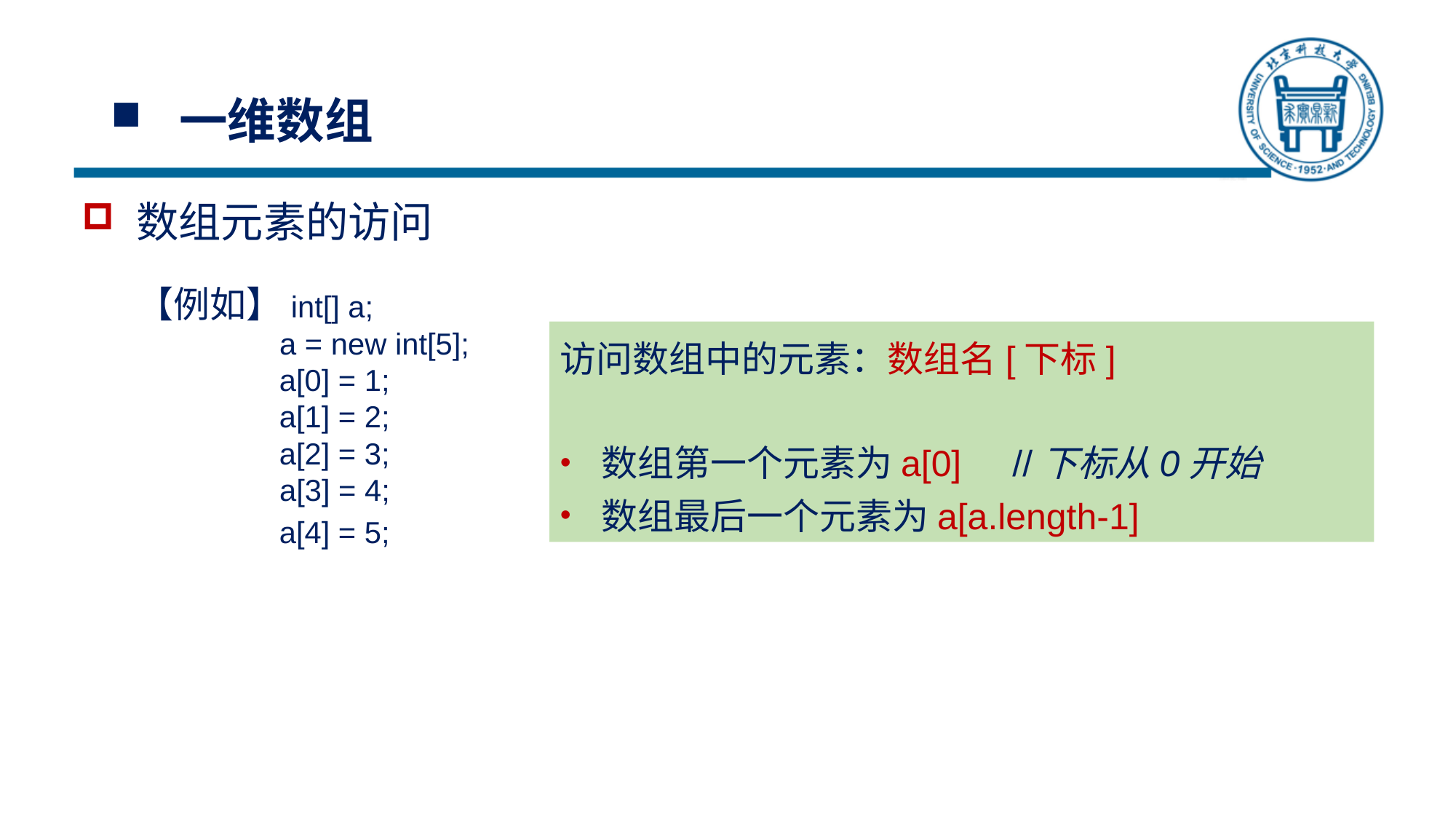

# 一维数组
数组元素的访问
【例如】int[] a;                		    a = new int[5];
	    a[0] = 1;
	    a[1] = 2;
	    a[2] = 3;              		    a[3] = 4;
	    a[4] = 5;
访问数组中的元素：数组名[下标]

数组第一个元素为a[0]     //下标从0开始
数组最后一个元素为a[a.length-1]